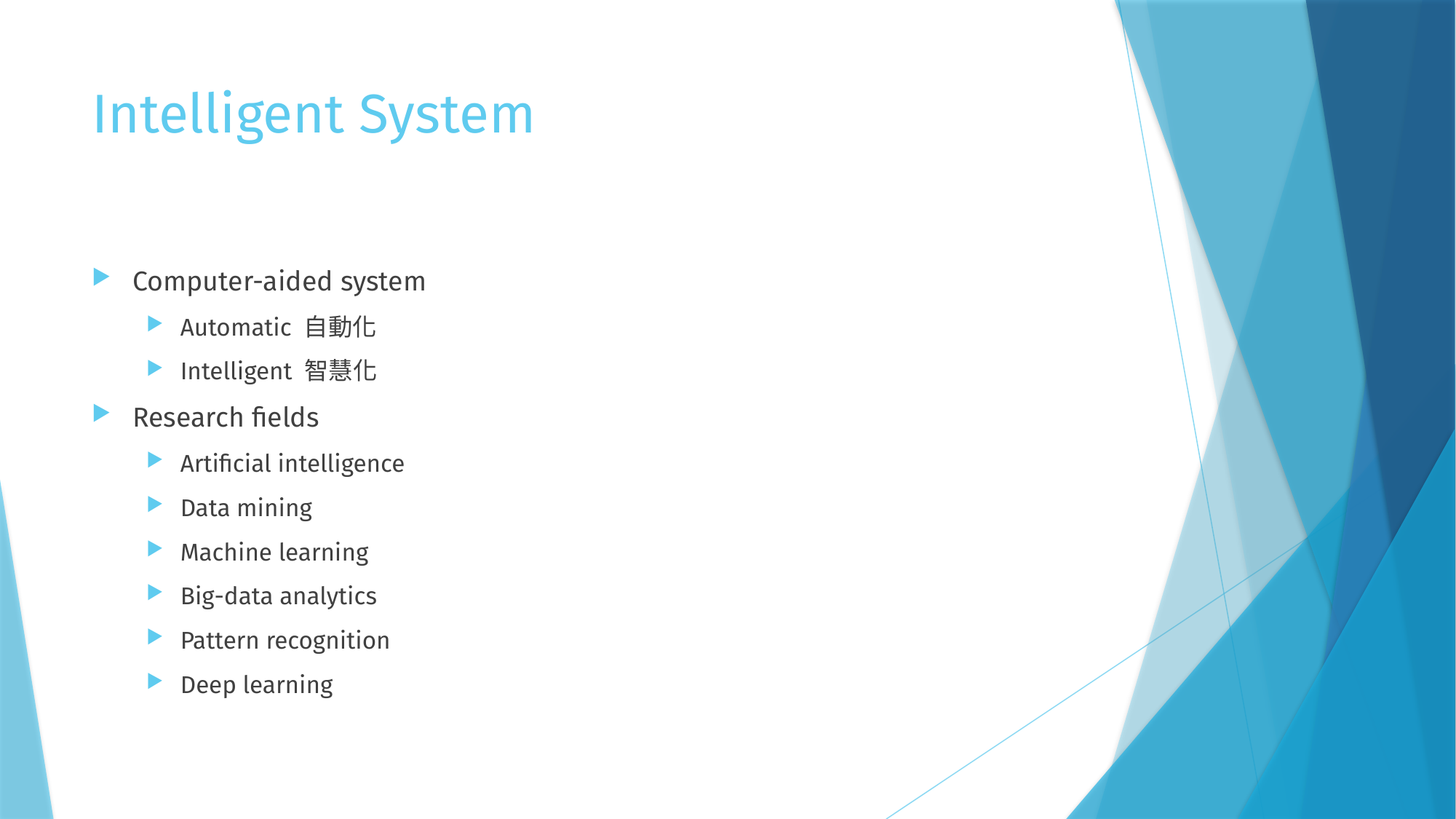

# Intelligent System
Computer-aided system
Automatic 自動化
Intelligent 智慧化
Research fields
Artificial intelligence
Data mining
Machine learning
Big-data analytics
Pattern recognition
Deep learning